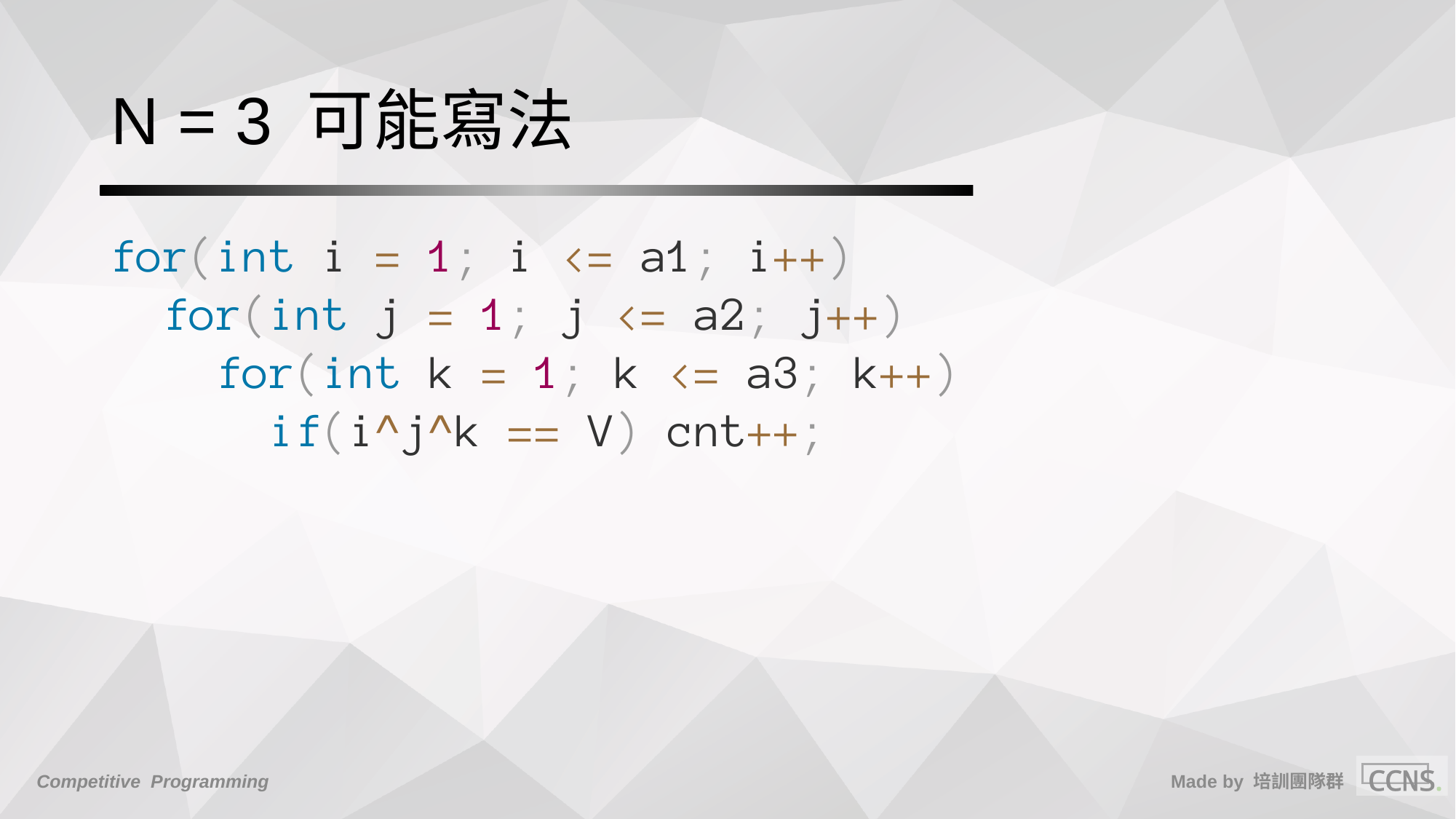

# N = 3 可能寫法
for(int i = 1; i <= a1; i++)
  for(int j = 1; j <= a2; j++)
    for(int k = 1; k <= a3; k++)
      if(i^j^k == V) cnt++;